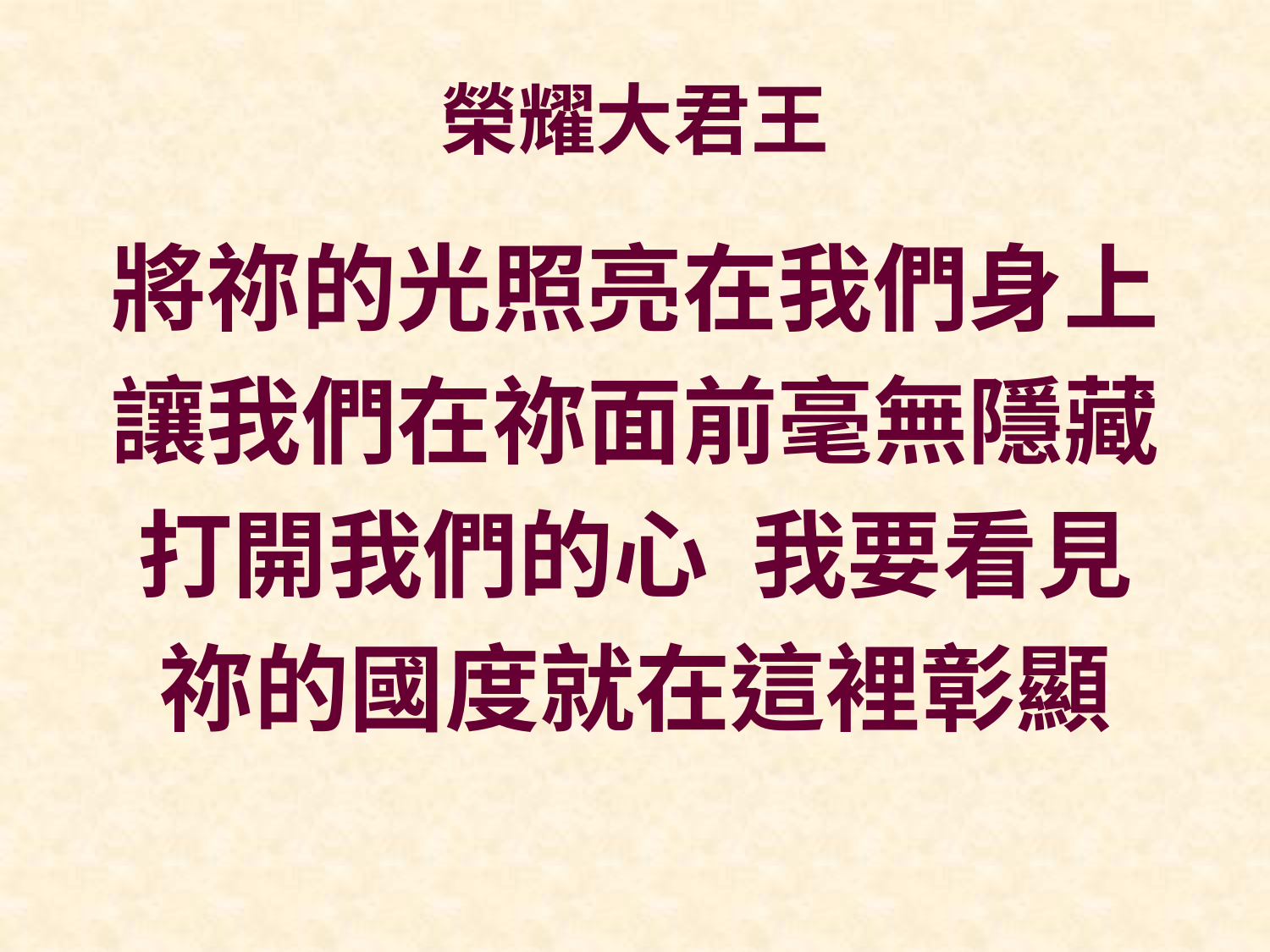

# 榮耀大君王
將祢的光照亮在我們身上
讓我們在祢面前毫無隱藏
打開我們的心  我要看見
祢的國度就在這裡彰顯